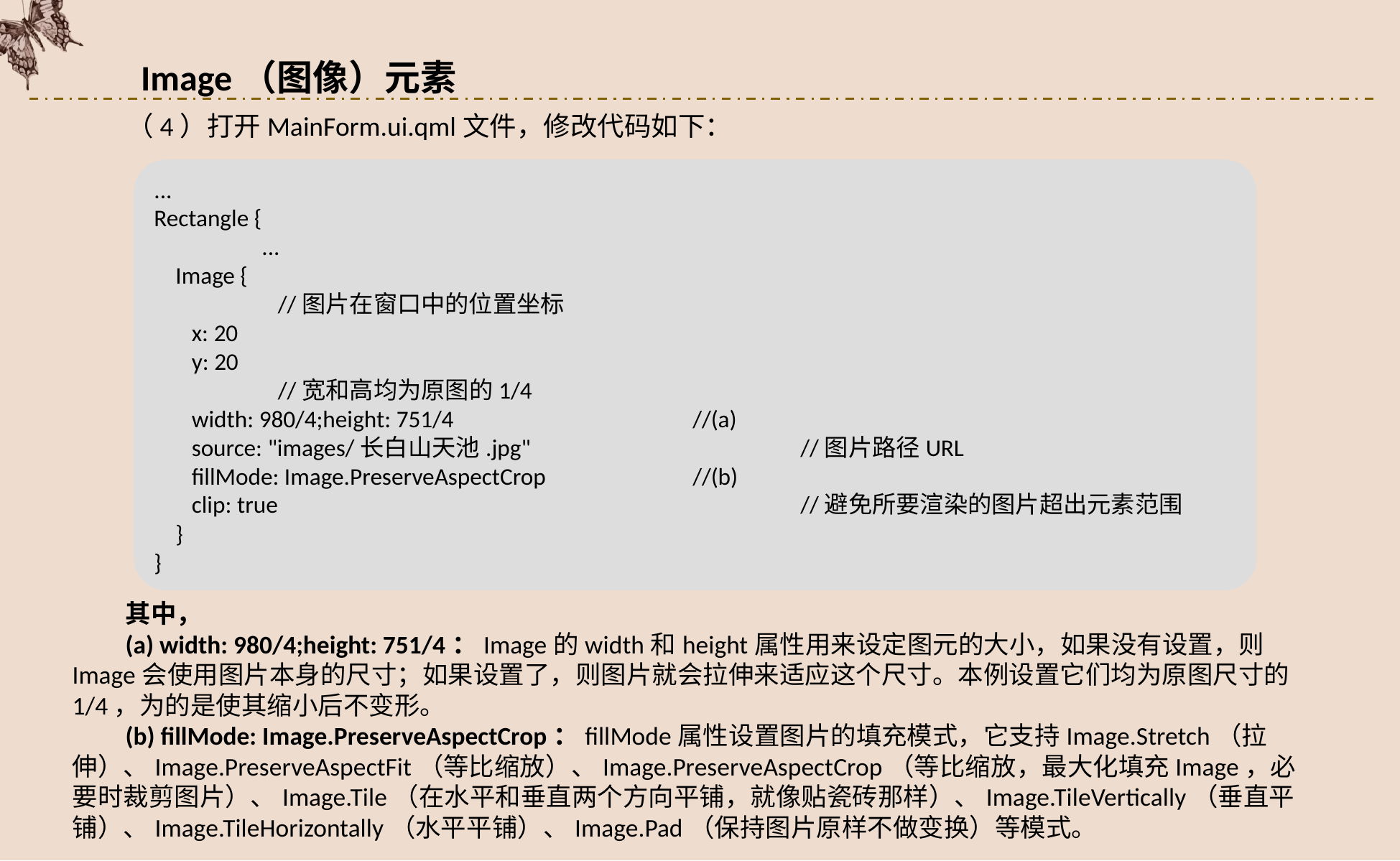

Image（图像）元素
（4）打开MainForm.ui.qml文件，修改代码如下：
...
Rectangle {
	...
    Image {
	   //图片在窗口中的位置坐标
       x: 20
       y: 20
	   //宽和高均为原图的1/4
       width: 980/4;height: 751/4			//(a)
       source: "images/长白山天池.jpg"			//图片路径URL
       fillMode: Image.PreserveAspectCrop		//(b)
       clip: true					//避免所要渲染的图片超出元素范围
    }
}
其中，
(a) width: 980/4;height: 751/4：Image的width和height属性用来设定图元的大小，如果没有设置，则Image会使用图片本身的尺寸；如果设置了，则图片就会拉伸来适应这个尺寸。本例设置它们均为原图尺寸的1/4，为的是使其缩小后不变形。
(b) fillMode: Image.PreserveAspectCrop：fillMode属性设置图片的填充模式，它支持Image.Stretch（拉伸）、Image.PreserveAspectFit（等比缩放）、Image.PreserveAspectCrop（等比缩放，最大化填充Image，必要时裁剪图片）、Image.Tile（在水平和垂直两个方向平铺，就像贴瓷砖那样）、Image.TileVertically（垂直平铺）、Image.TileHorizontally（水平平铺）、Image.Pad（保持图片原样不做变换）等模式。